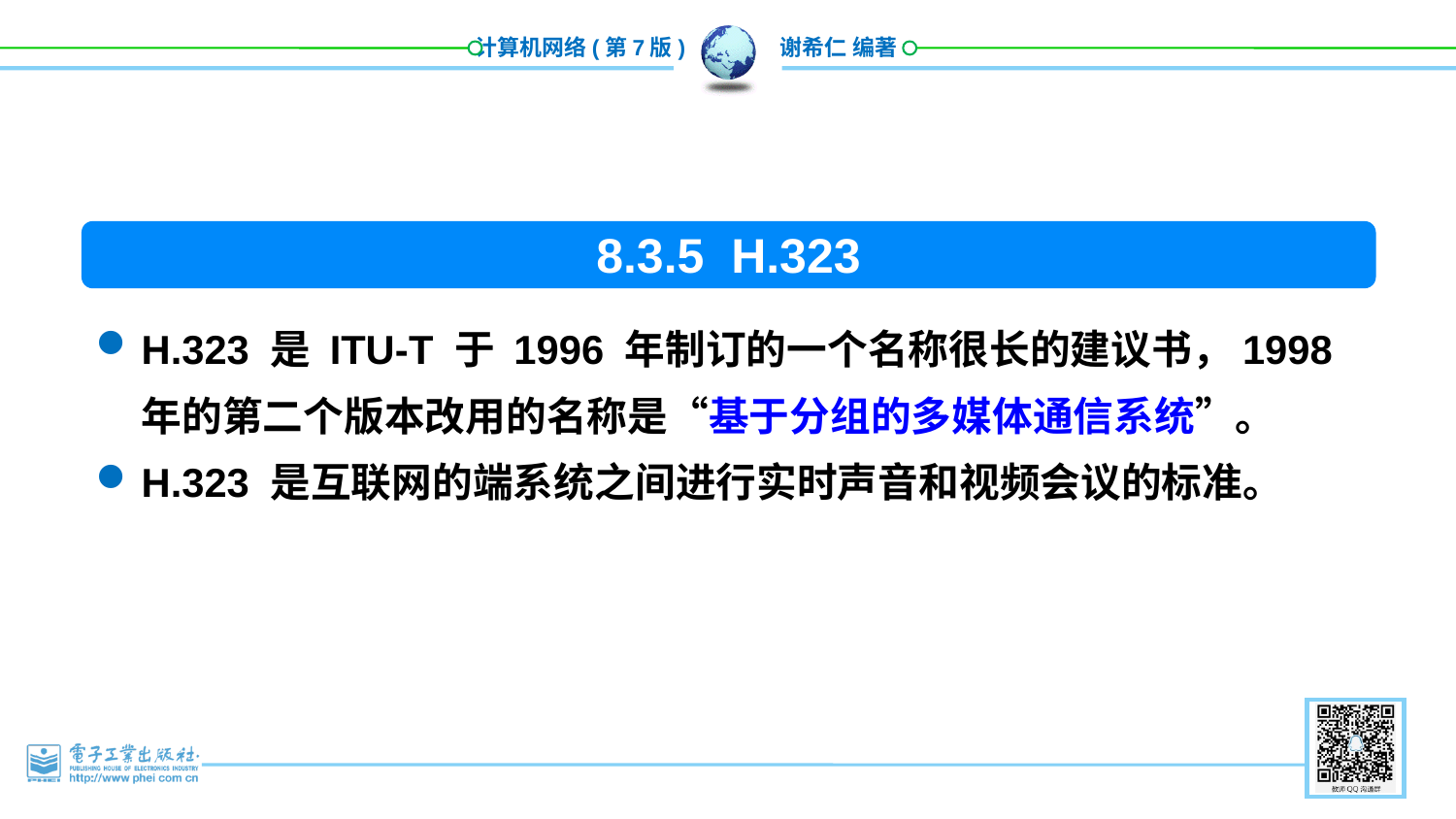

8.3.5  H.323

H.323 是 ITU-T 于 1996 年制订的一个名称很长的建议书，1998 年的第二个版本改用的名称是“基于分组的多媒体通信系统”。
H.323 是互联网的端系统之间进行实时声音和视频会议的标准。